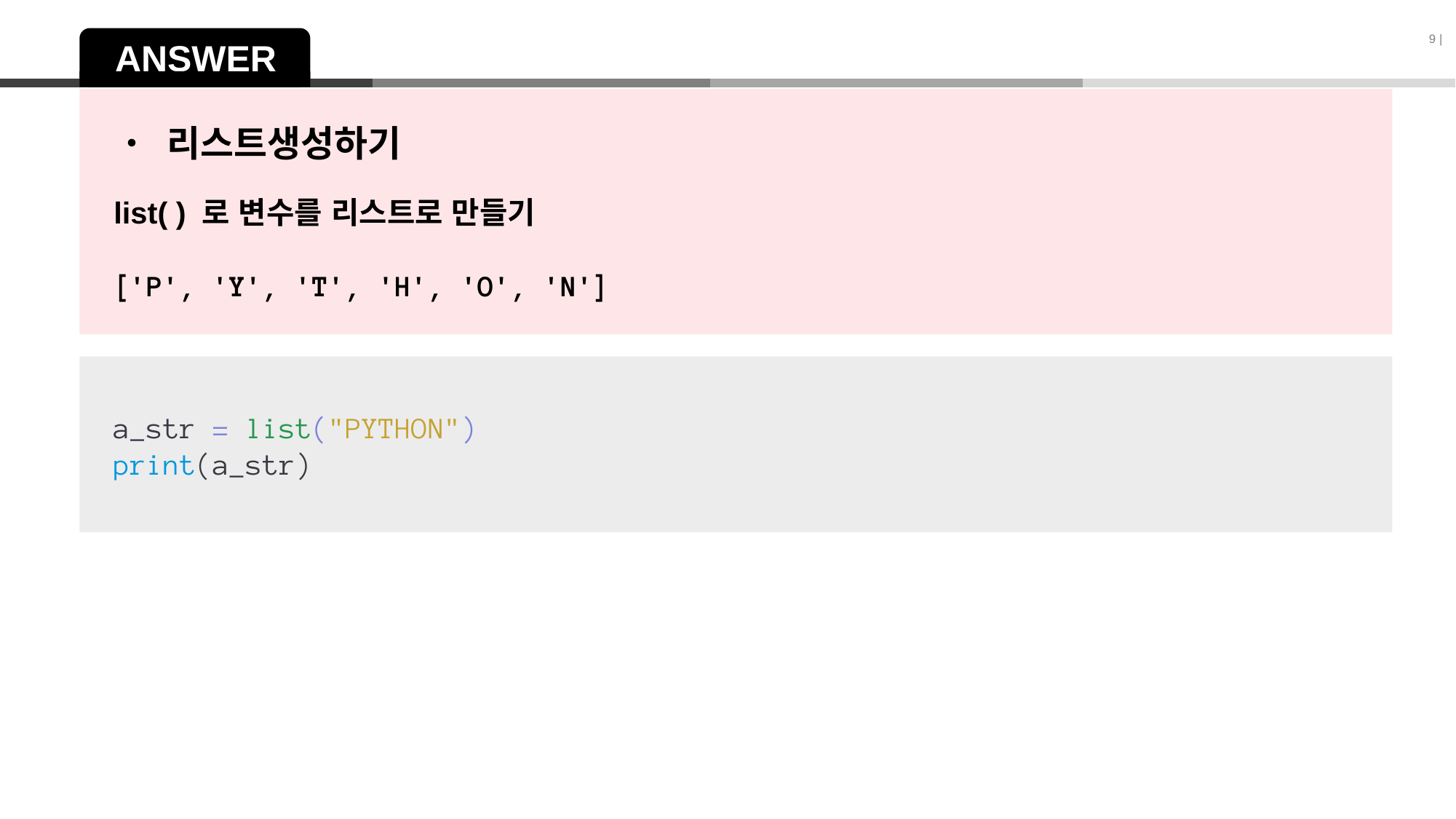

9 |

ANSWER

• 리스트생성하기

list( ) 로 변수를 리스트로 만들기

['P', 'Y', 'T', 'H', 'O', 'N']
a_str = list("PYTHON")
print(a_str)